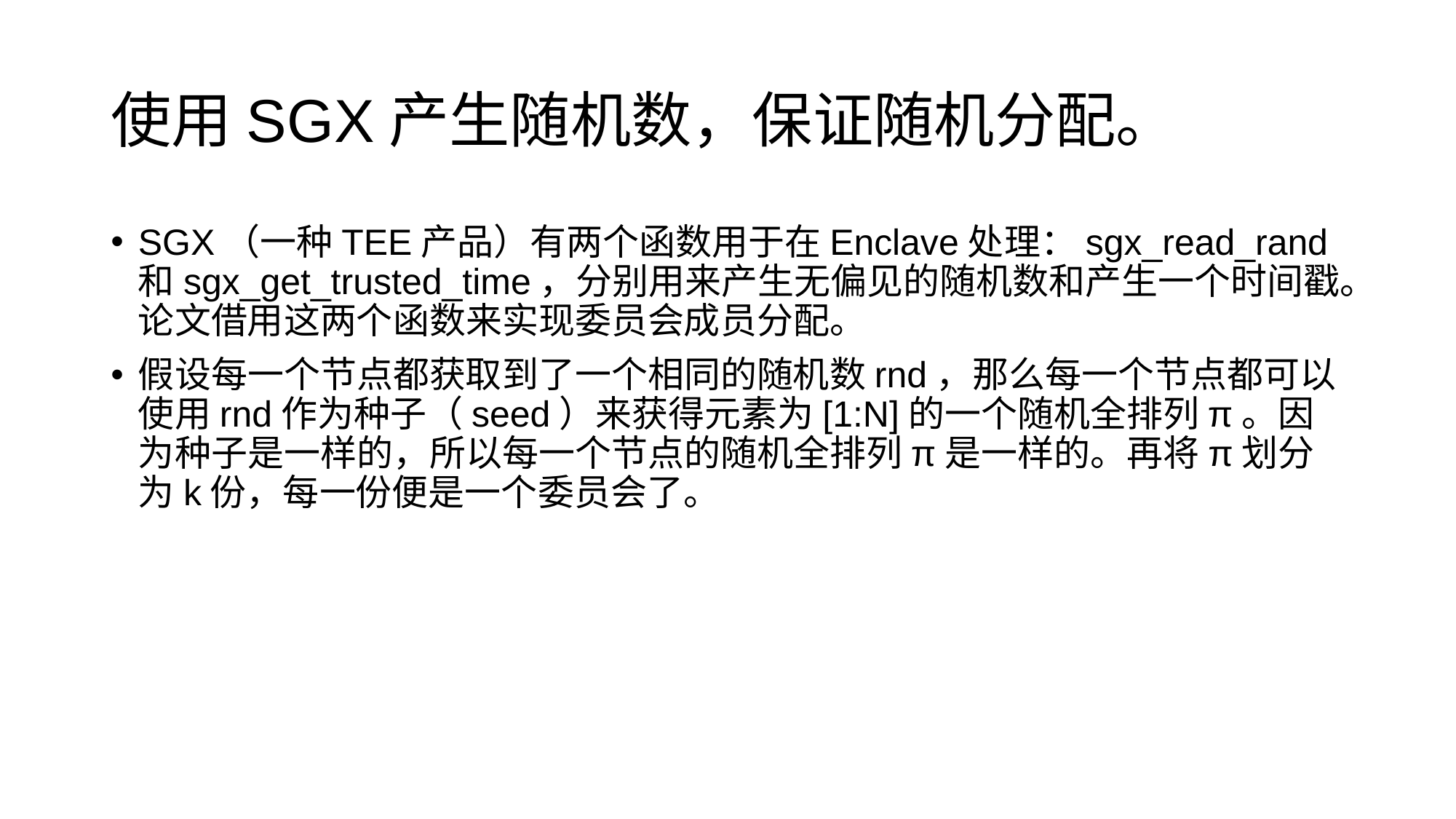

# 使用SGX产生随机数，保证随机分配。
SGX（一种TEE产品）有两个函数用于在Enclave处理：sgx_read_rand和sgx_get_trusted_time，分别用来产生无偏见的随机数和产生一个时间戳。论文借用这两个函数来实现委员会成员分配。
假设每一个节点都获取到了一个相同的随机数rnd，那么每一个节点都可以使用rnd作为种子（seed）来获得元素为[1:N]的一个随机全排列π。因为种子是一样的，所以每一个节点的随机全排列π是一样的。再将π划分为k份，每一份便是一个委员会了。